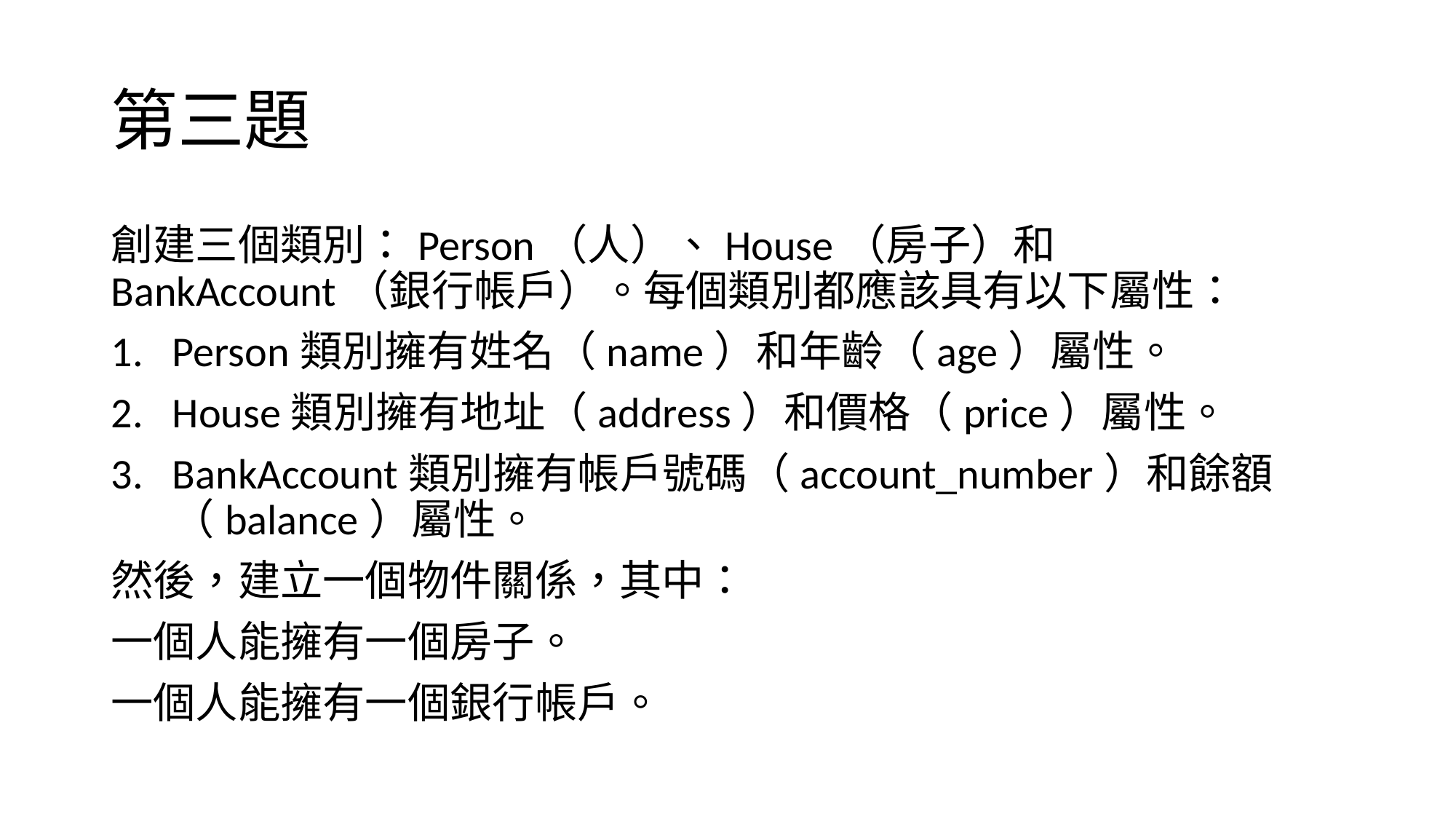

# 第三題
創建三個類別：Person（人）、House（房子）和BankAccount（銀行帳戶）。每個類別都應該具有以下屬性：
Person類別擁有姓名（name）和年齡（age）屬性。
House類別擁有地址（address）和價格（price）屬性。
BankAccount類別擁有帳戶號碼（account_number）和餘額（balance）屬性。
然後，建立一個物件關係，其中：
一個人能擁有一個房子。
一個人能擁有一個銀行帳戶。